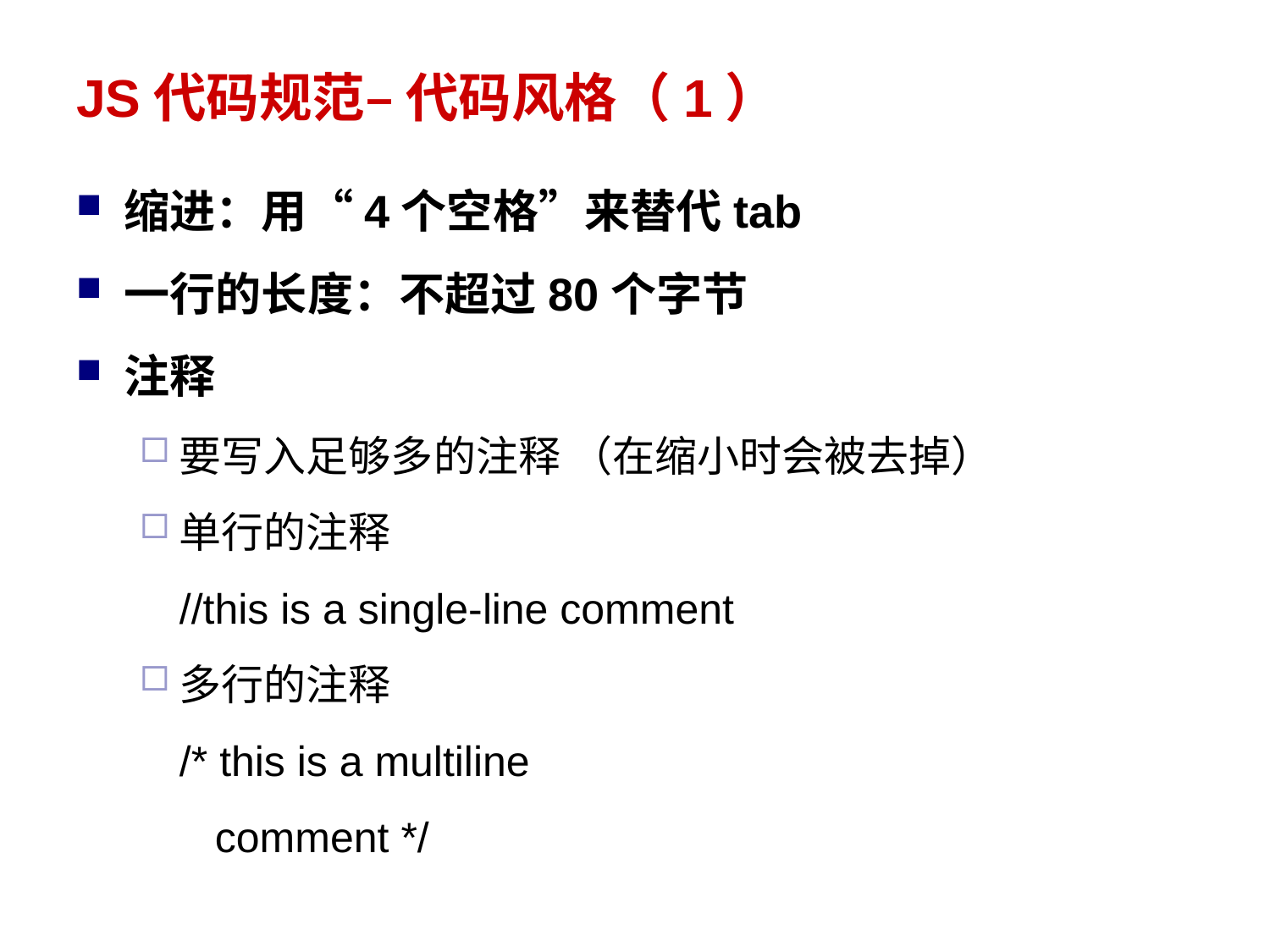

# JS代码规范– 代码风格（1）
缩进：用“4个空格”来替代tab
一行的长度：不超过80个字节
注释
要写入足够多的注释 （在缩小时会被去掉）
单行的注释
	//this is a single-line comment
多行的注释
	/* this is a multiline
	   comment */